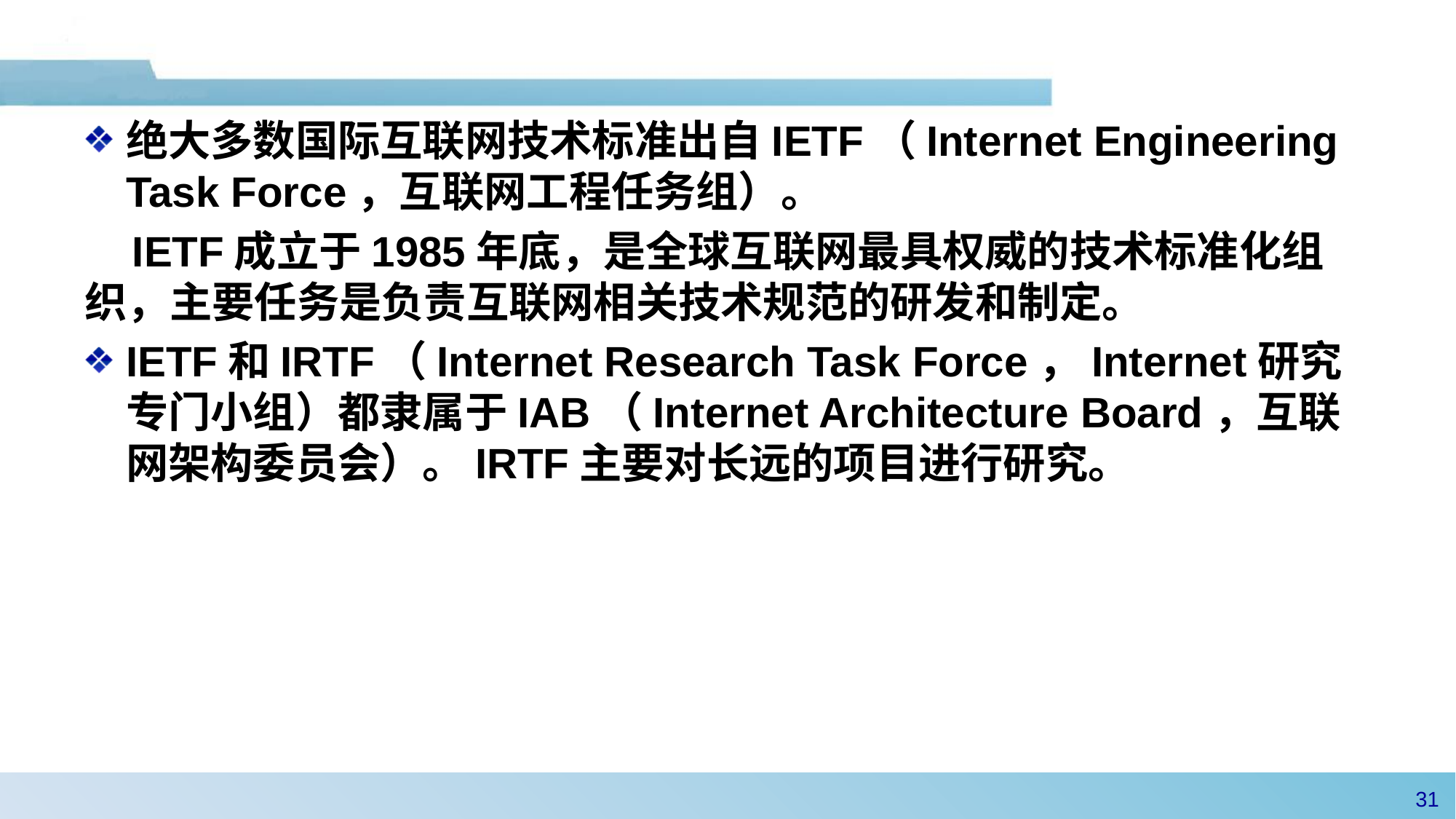

#
绝大多数国际互联网技术标准出自IETF（Internet Engineering Task Force，互联网工程任务组）。
    IETF成立于1985年底，是全球互联网最具权威的技术标准化组织，主要任务是负责互联网相关技术规范的研发和制定。
IETF和IRTF（Internet Research Task Force，Internet研究专门小组）都隶属于IAB（Internet Architecture Board，互联网架构委员会）。IRTF主要对长远的项目进行研究。
31